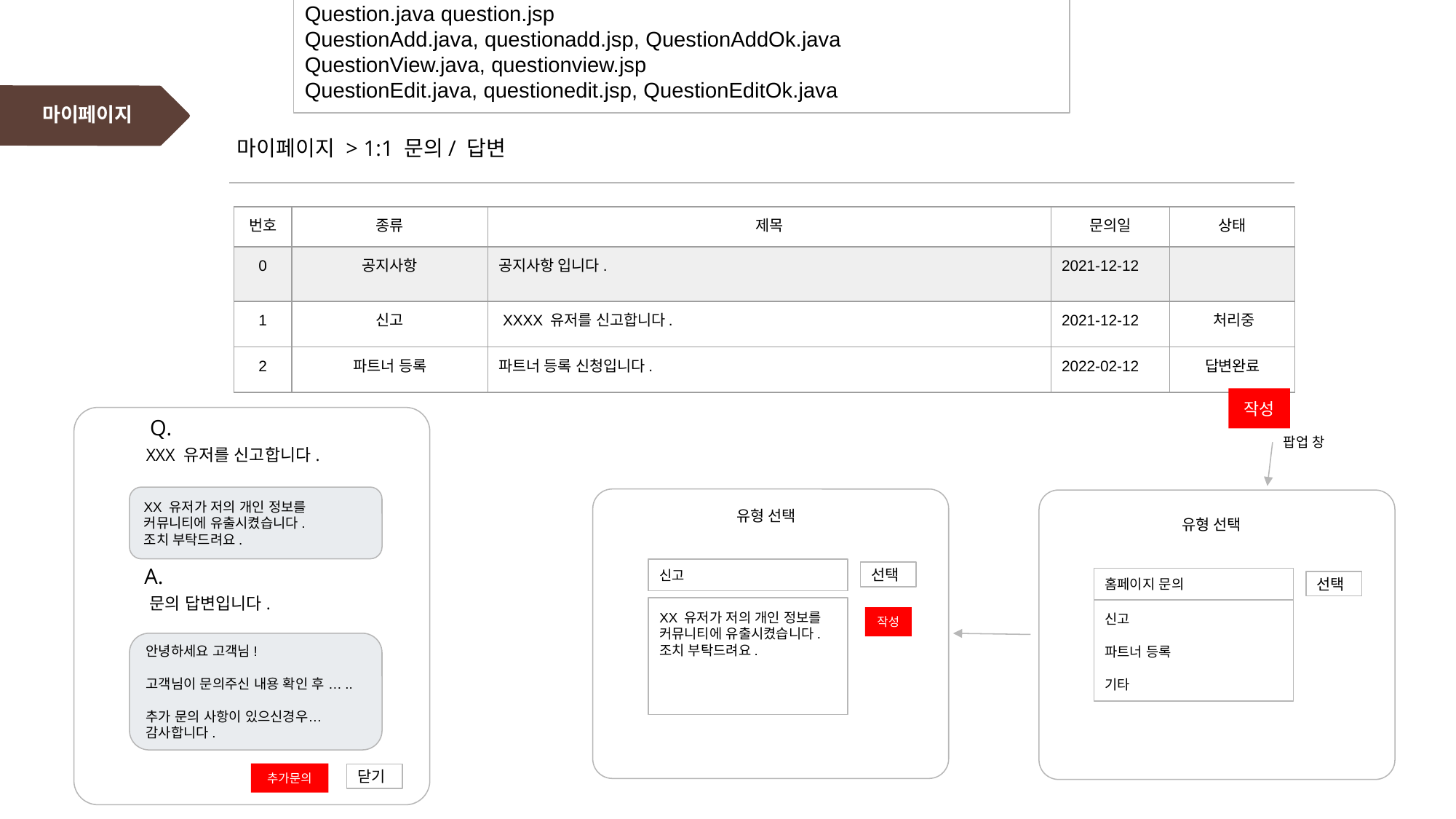

Question.java question.jsp
QuestionAdd.java, questionadd.jsp, QuestionAddOk.java
QuestionView.java, questionview.jsp
QuestionEdit.java, questionedit.jsp, QuestionEditOk.java
# 마이페이지
마이페이지 > 1:1 문의/ 답변
| 번호 | 종류 | 제목 | 문의일 | 상태 |
| --- | --- | --- | --- | --- |
| 0 | 공지사항 | 공지사항 입니다. | 2021-12-12 |  |
| 1 | 신고 | XXXX 유저를 신고합니다. | 2021-12-12 | 처리중 |
| 2 | 파트너 등록 | 파트너 등록 신청입니다. | 2022-02-12 | 답변완료 |
작성
Q.

팝업 창
XXX 유저를 신고합니다.
XX 유저가 저의 개인 정보를 커뮤니티에 유출시켰습니다.
조치 부탁드려요.

유형 선택
유형 선택
A.
신고
선택
홈페이지 문의
선택
문의 답변입니다.
XX 유저가 저의 개인 정보를 커뮤니티에 유출시켰습니다.
조치 부탁드려요.

신고

파트너 등록

기타

작성
안녕하세요 고객님!

고객님이 문의주신 내용 확인 후 …..

추가 문의 사항이 있으신경우…
감사합니다.
추가문의
닫기